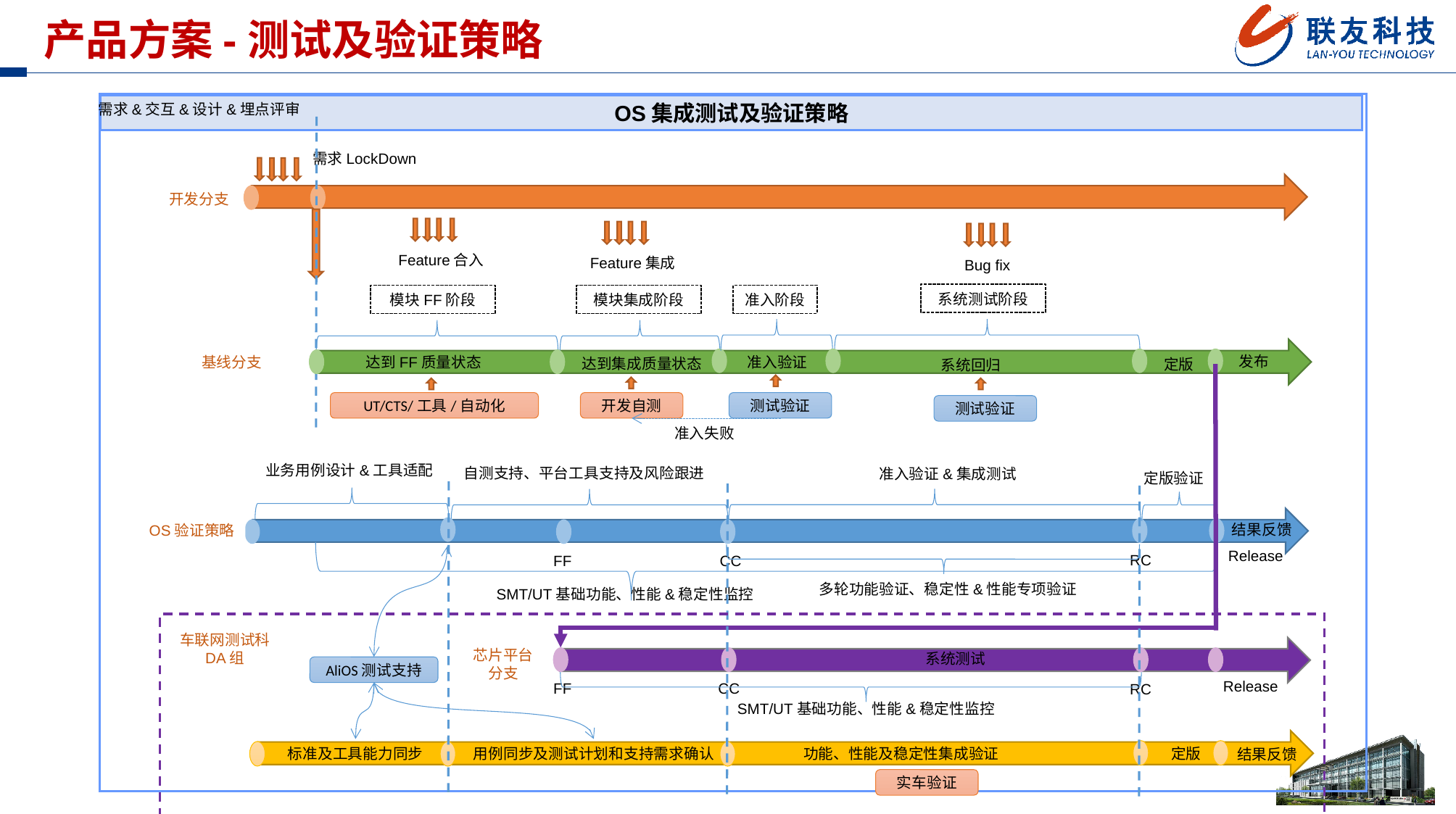

产品方案-测试及验证策略
需求&交互&设计&埋点评审

OS集成测试及验证策略

需求LockDown

开发分支

Feature合入

Feature集成

Bug fix

系统测试阶段
模块FF阶段
模块集成阶段
准入阶段

发布
基线分支
达到FF质量状态
准入验证

达到集成质量状态

定版
系统回归

UT/CTS/⼯具/⾃动化
开发自测
测试验证
测试验证

准入失败
业务⽤例设计&⼯具适配
⾃测⽀持、平台⼯具⽀持及⻛险跟进
准⼊验证&集成测试
定版验证

结果反馈
OS验证策略

Release
RC
FF
CC
多轮功能验证、稳定性&性能专项验证
SMT/UT基础功能、性能&稳定性监控

车联网测试科
DA组

芯片平台分支
系统测试

AliOS测试支持
Release
CC
FF
RC
SMT/UT基础功能、性能&稳定性监控

定版
标准及⼯具能⼒同步
⽤例同步及测试计划和⽀持需求确认
功能、性能及稳定性集成验证
结果反馈

实车验证